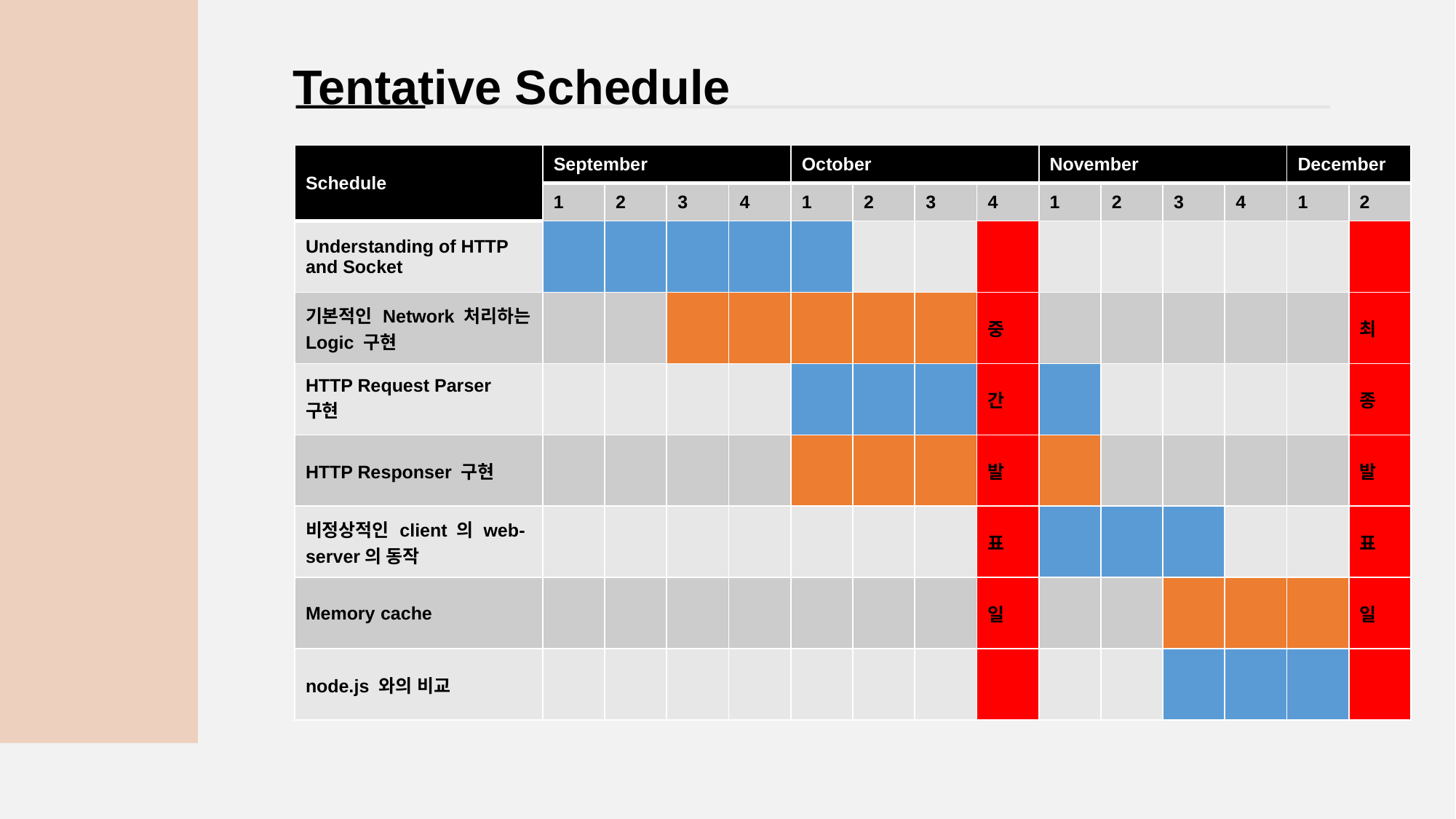

Tentative Schedule

| Schedule | September |  |  |  | October |  |  |  | November |  |  |  | December |  |
| --- | --- | --- | --- | --- | --- | --- | --- | --- | --- | --- | --- | --- | --- | --- |
|  | 1 | 2 | 3 | 4 | 1 | 2 | 3 | 4 | 1 | 2 | 3 | 4 | 1 | 2 |
| Understanding of HTTP and Socket |  |  |  |  |  |  |  |  |  |  |  |  |  |  |
| 기본적인 Network 처리하는 Logic 구현 |  |  |  |  |  |  |  | 중 |  |  |  |  |  | 최 |
| HTTP Request Parser 구현 |  |  |  |  |  |  |  | 간 |  |  |  |  |  | 종 |
| HTTP Responser 구현 |  |  |  |  |  |  |  | 발 |  |  |  |  |  | 발 |
| 비정상적인 client 의 web-server의 동작 |  |  |  |  |  |  |  | 표 |  |  |  |  |  | 표 |
| Memory cache |  |  |  |  |  |  |  | 일 |  |  |  |  |  | 일 |
| node.js 와의 비교 |  |  |  |  |  |  |  |  |  |  |  |  |  |  |